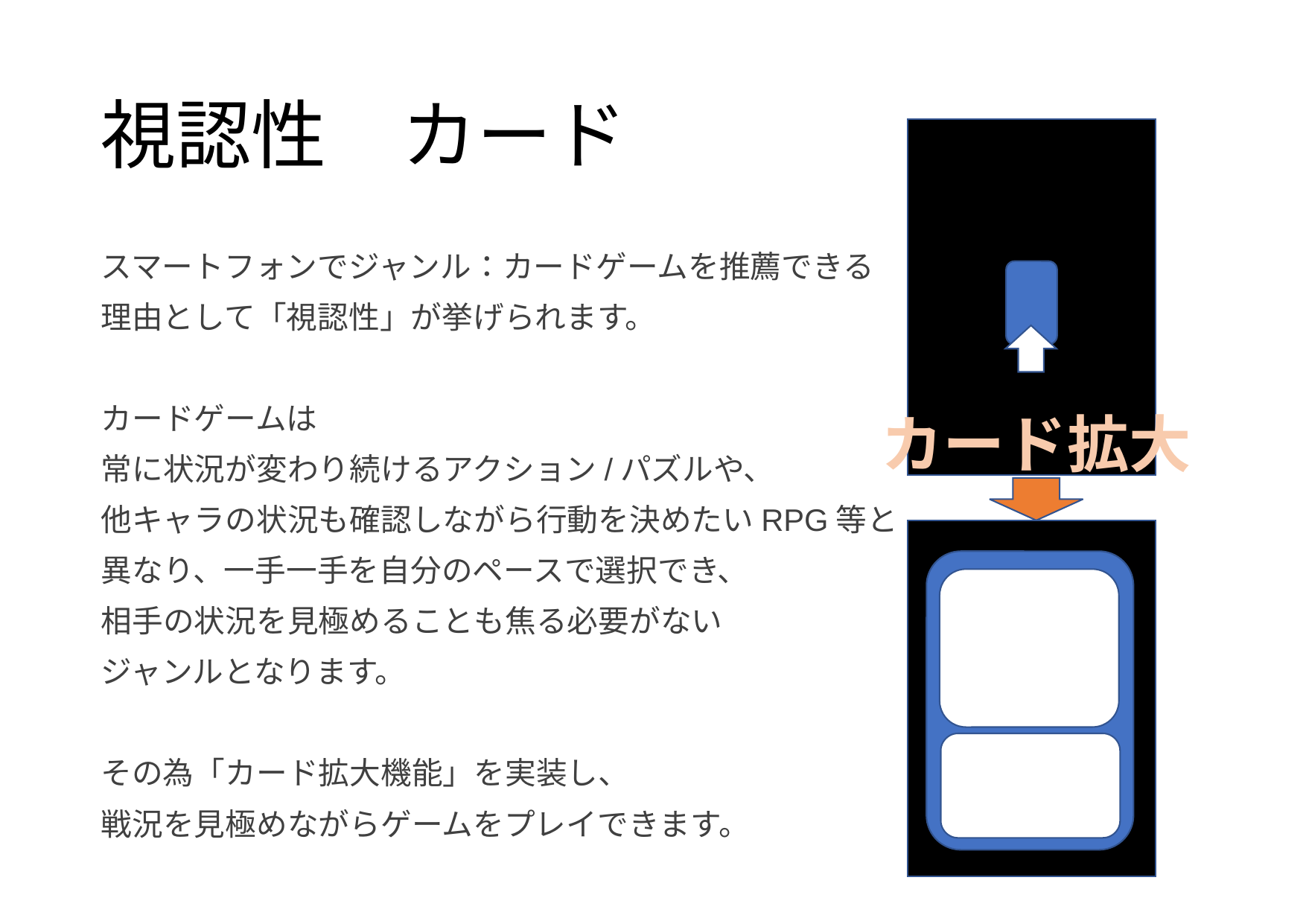

# 視認性　カード

スマートフォンでジャンル：カードゲームを推薦できる
理由として「視認性」が挙げられます。

カードゲームは
常に状況が変わり続けるアクション/パズルや、
他キャラの状況も確認しながら行動を決めたいRPG等と
異なり、一手一手を自分のペースで選択でき、
相手の状況を見極めることも焦る必要がない
ジャンルとなります。

その為「カード拡大機能」を実装し、
戦況を見極めながらゲームをプレイできます。

カード拡大